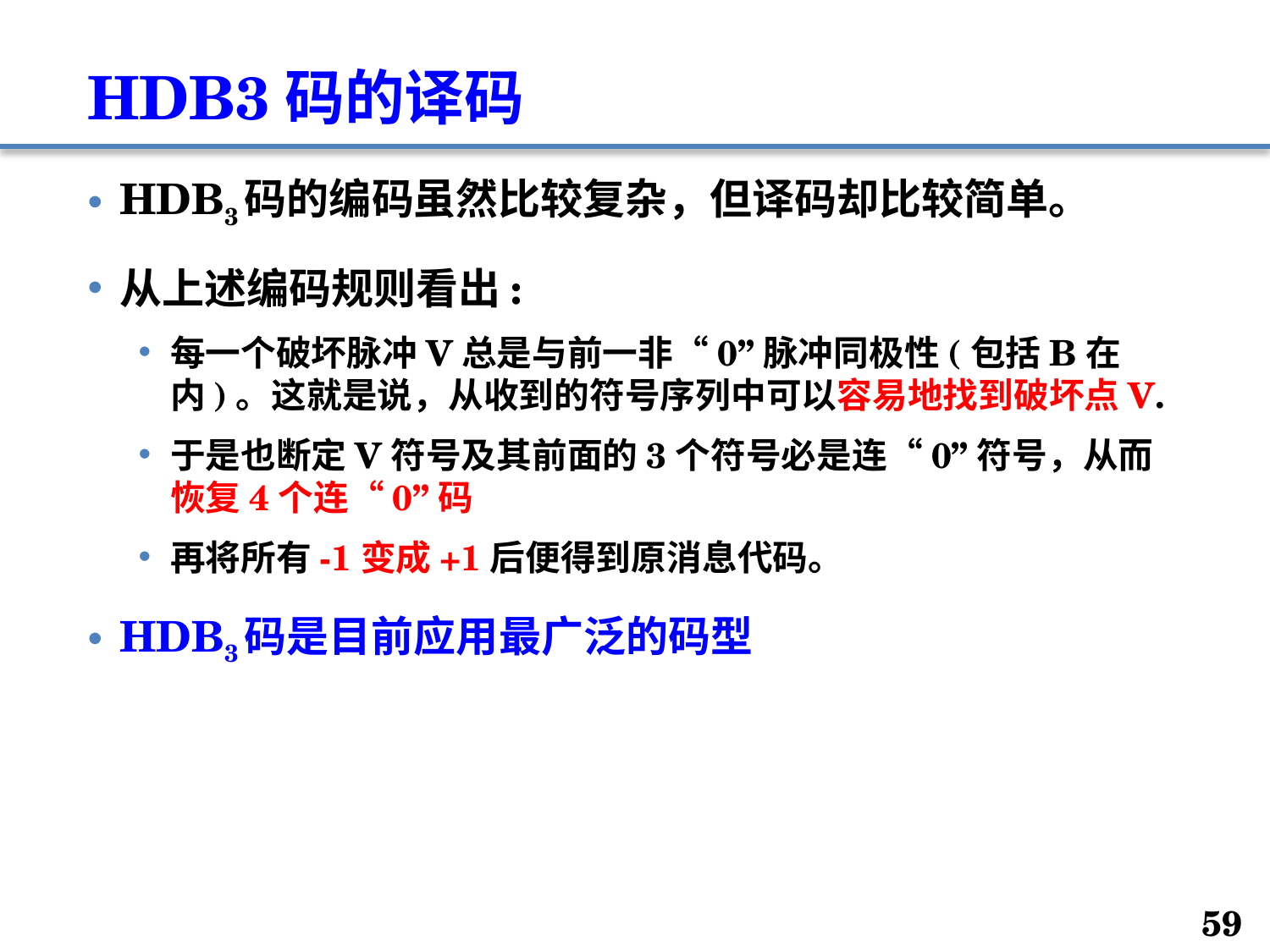

# HDB3码的译码
HDB3码的编码虽然比较复杂，但译码却比较简单。
从上述编码规则看出:
每一个破坏脉冲V总是与前一非“0”脉冲同极性(包括B在内)。这就是说，从收到的符号序列中可以容易地找到破坏点V.
于是也断定V符号及其前面的3个符号必是连“0”符号，从而恢复4个连“0”码
再将所有-1变成+1后便得到原消息代码。
HDB3码是目前应用最广泛的码型
59